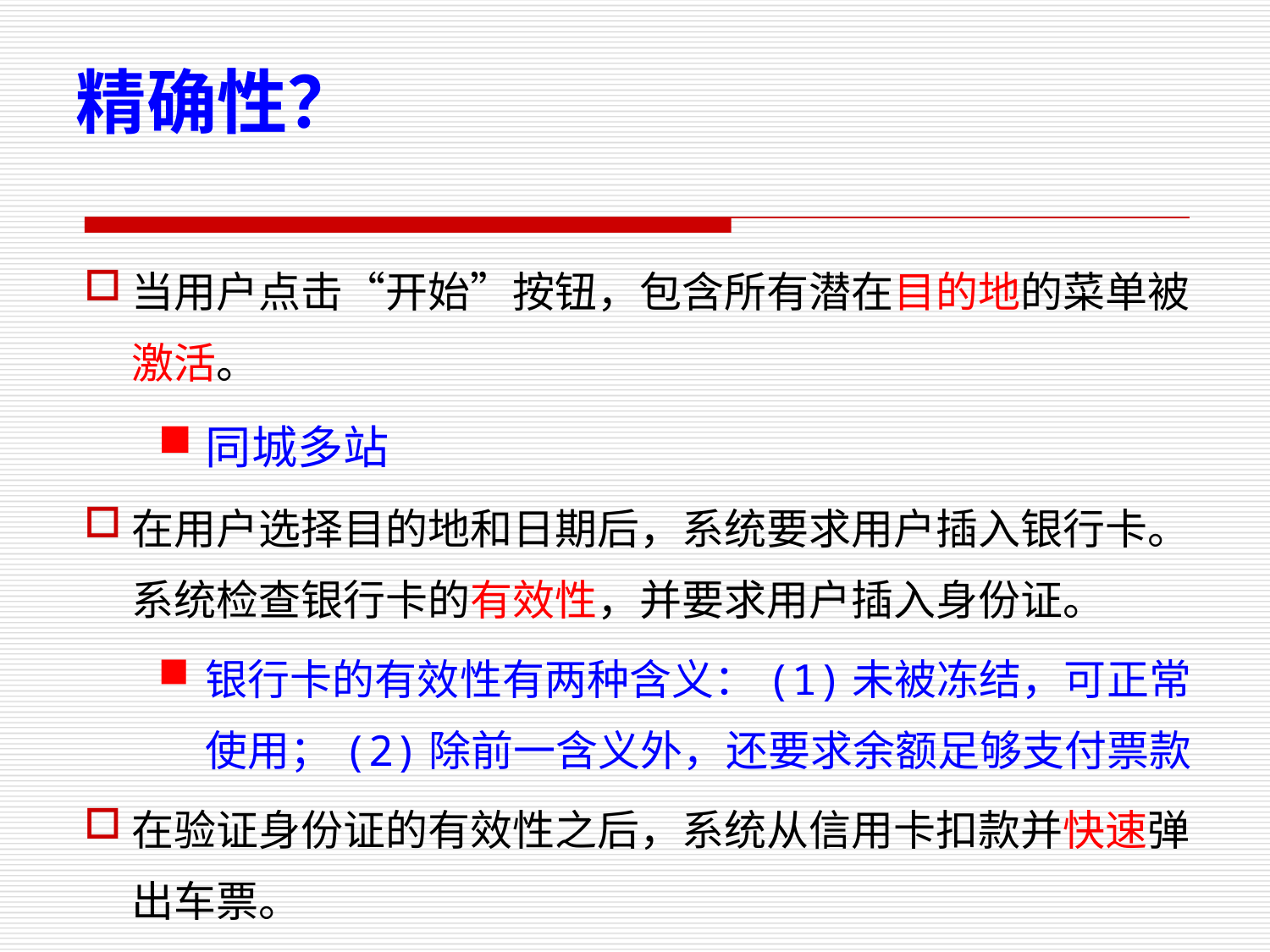

精确性？
当用户点击“开始”按钮，包含所有潜在目的地的菜单被激活。
同城多站
在用户选择目的地和日期后，系统要求用户插入银行卡。系统检查银行卡的有效性，并要求用户插入身份证。
银行卡的有效性有两种含义：(1)未被冻结，可正常使用；(2)除前一含义外，还要求余额足够支付票款
在验证身份证的有效性之后，系统从信用卡扣款并快速弹出车票。